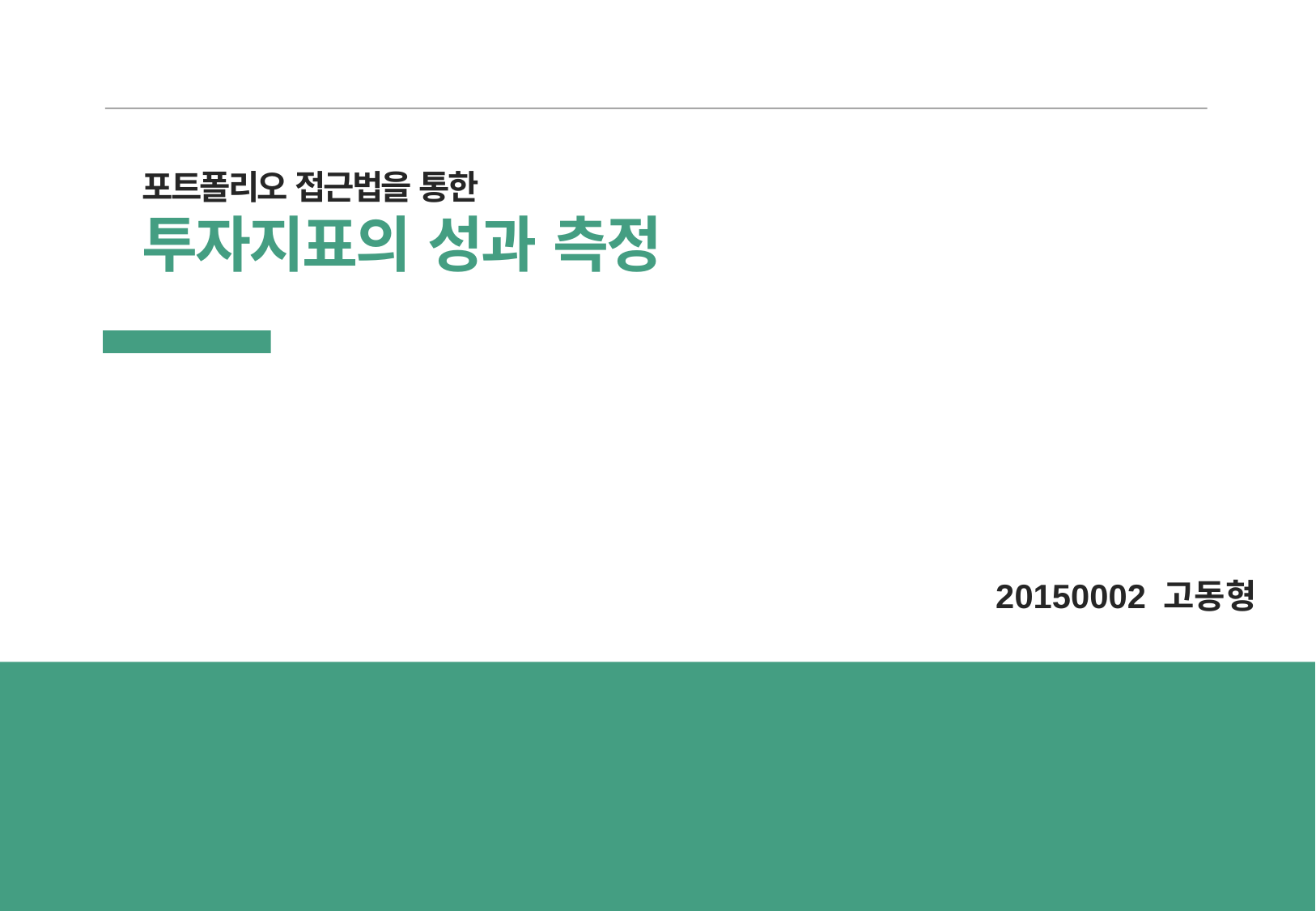

포트폴리오 접근법을 통한
투자지표의 성과 측정

20150002 고동형